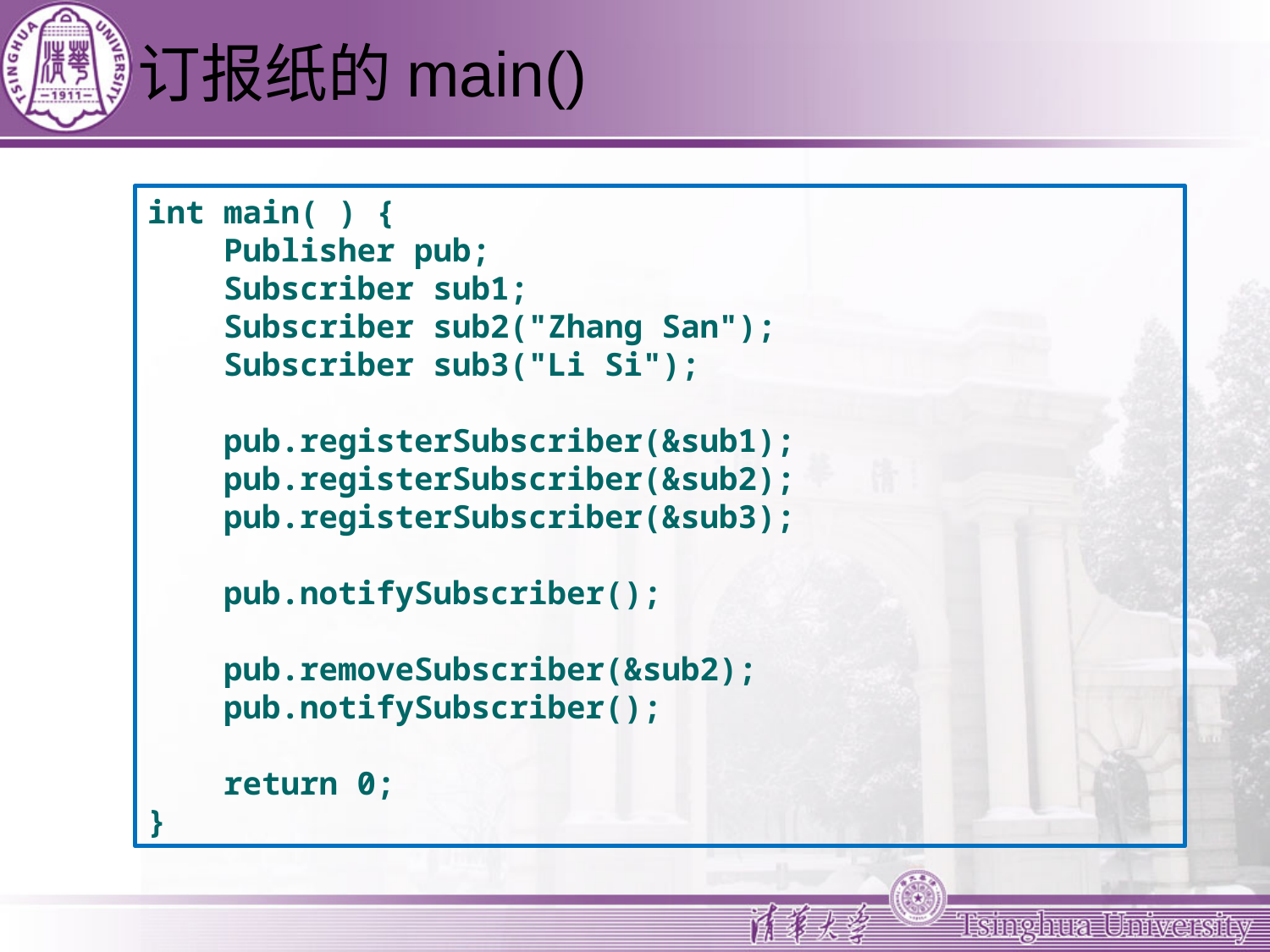

# 订报纸的main()
int main( ) {
    Publisher pub;
    Subscriber sub1;
    Subscriber sub2("Zhang San");
    Subscriber sub3("Li Si");

    pub.registerSubscriber(&sub1);
    pub.registerSubscriber(&sub2);
    pub.registerSubscriber(&sub3);

    pub.notifySubscriber();

    pub.removeSubscriber(&sub2);
    pub.notifySubscriber();

    return 0;
}